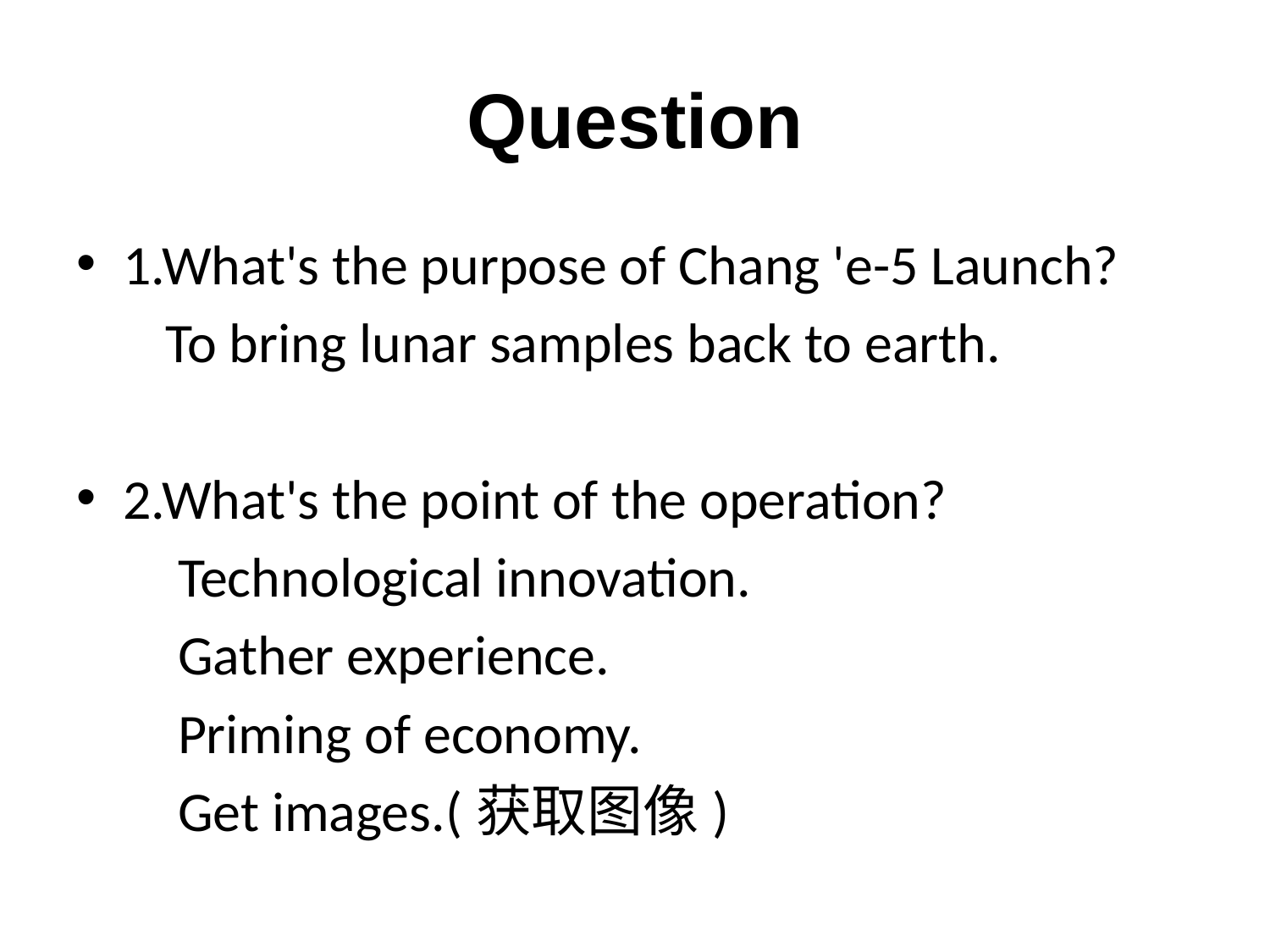

# Question
1.What's the purpose of Chang 'e-5 Launch?
       To bring lunar samples back to earth.

2.What's the point of the operation?
        Technological innovation.
        Gather experience.
        Priming of economy.
        Get images.(获取图像)